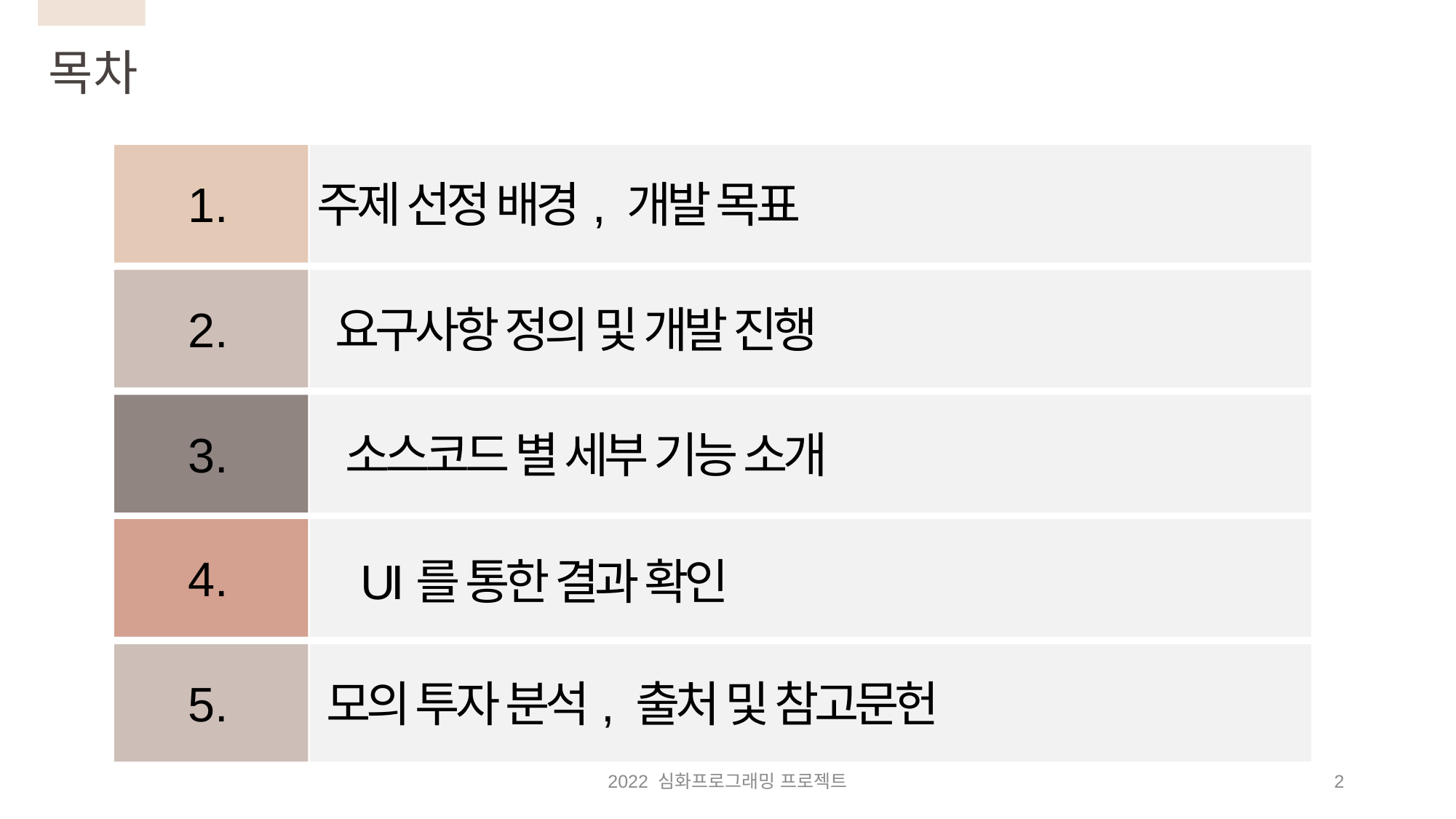

목차

주제 선정 배경, 개발 목표
1.

요구사항 정의 및 개발 진행
2.

3.
소스코드 별 세부 기능 소개

4.
UI를 통한 결과 확인

5.
모의 투자 분석, 출처 및 참고문헌
2022 심화프로그래밍 프로젝트
2